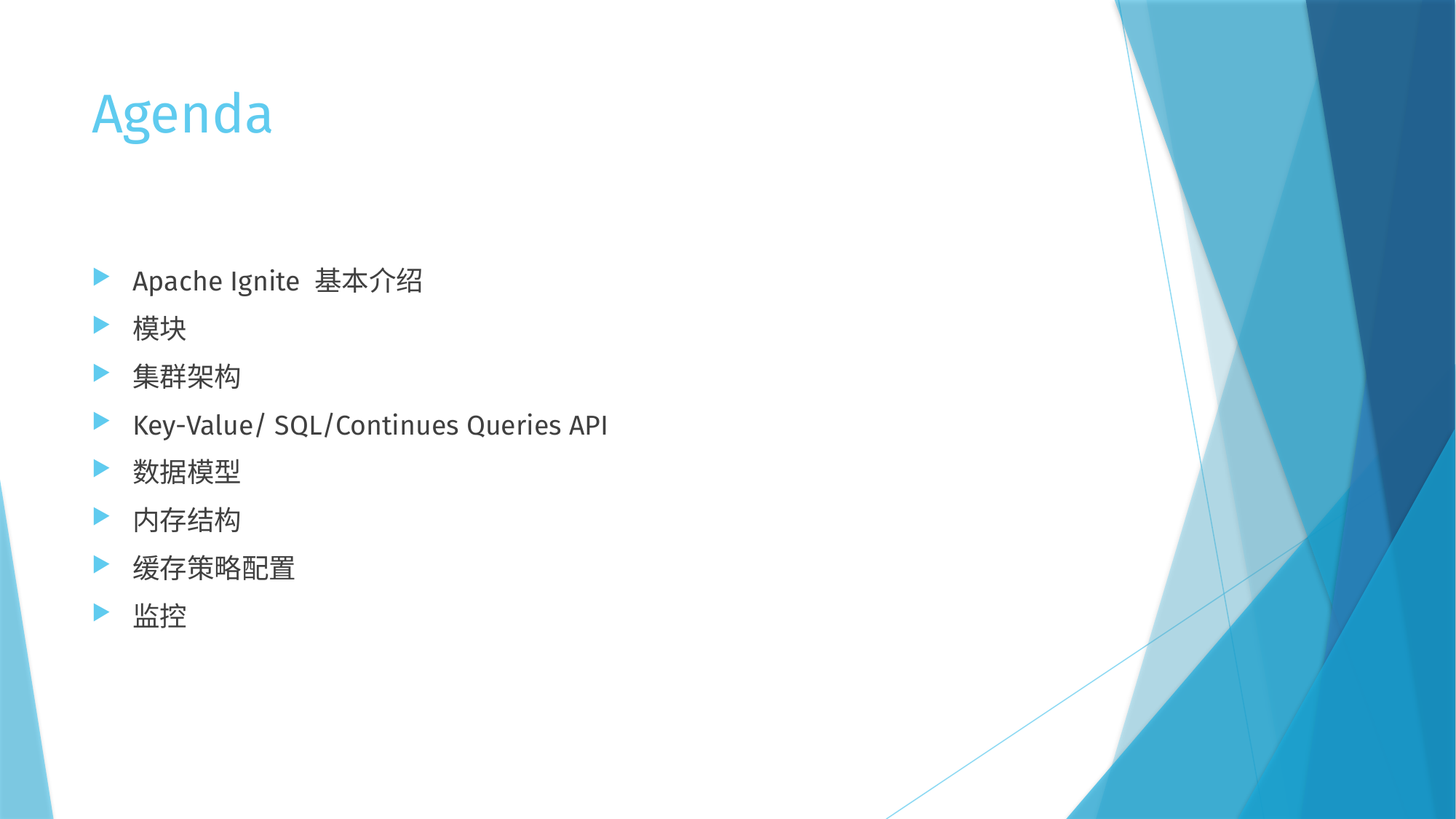

# Agenda
Apache Ignite 基本介绍
模块
集群架构
Key-Value/ SQL/Continues Queries API
数据模型
内存结构
缓存策略配置
监控